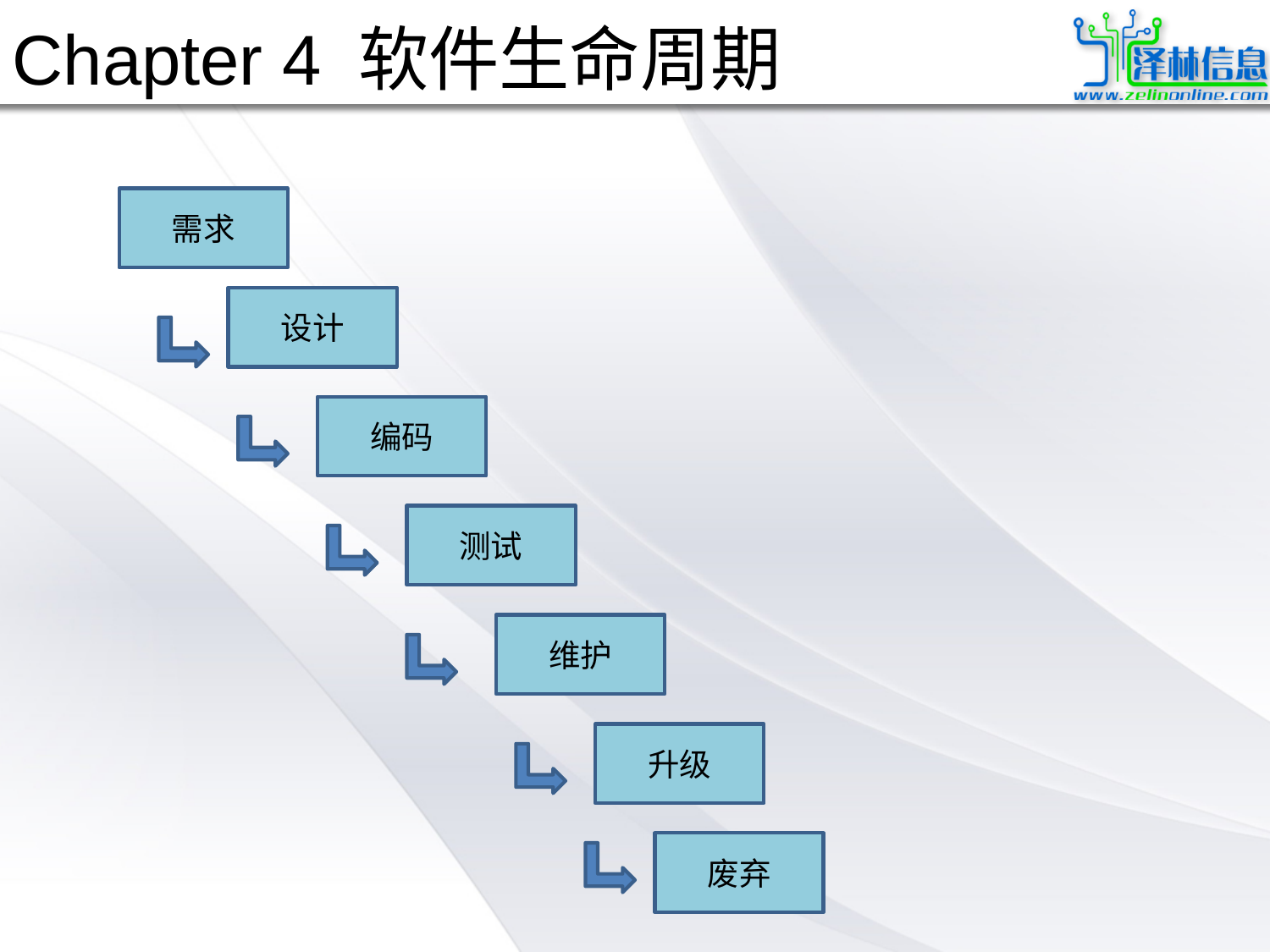

Chapter 4 软件生命周期
需求
设计

编码

测试

维护

升级

废弃